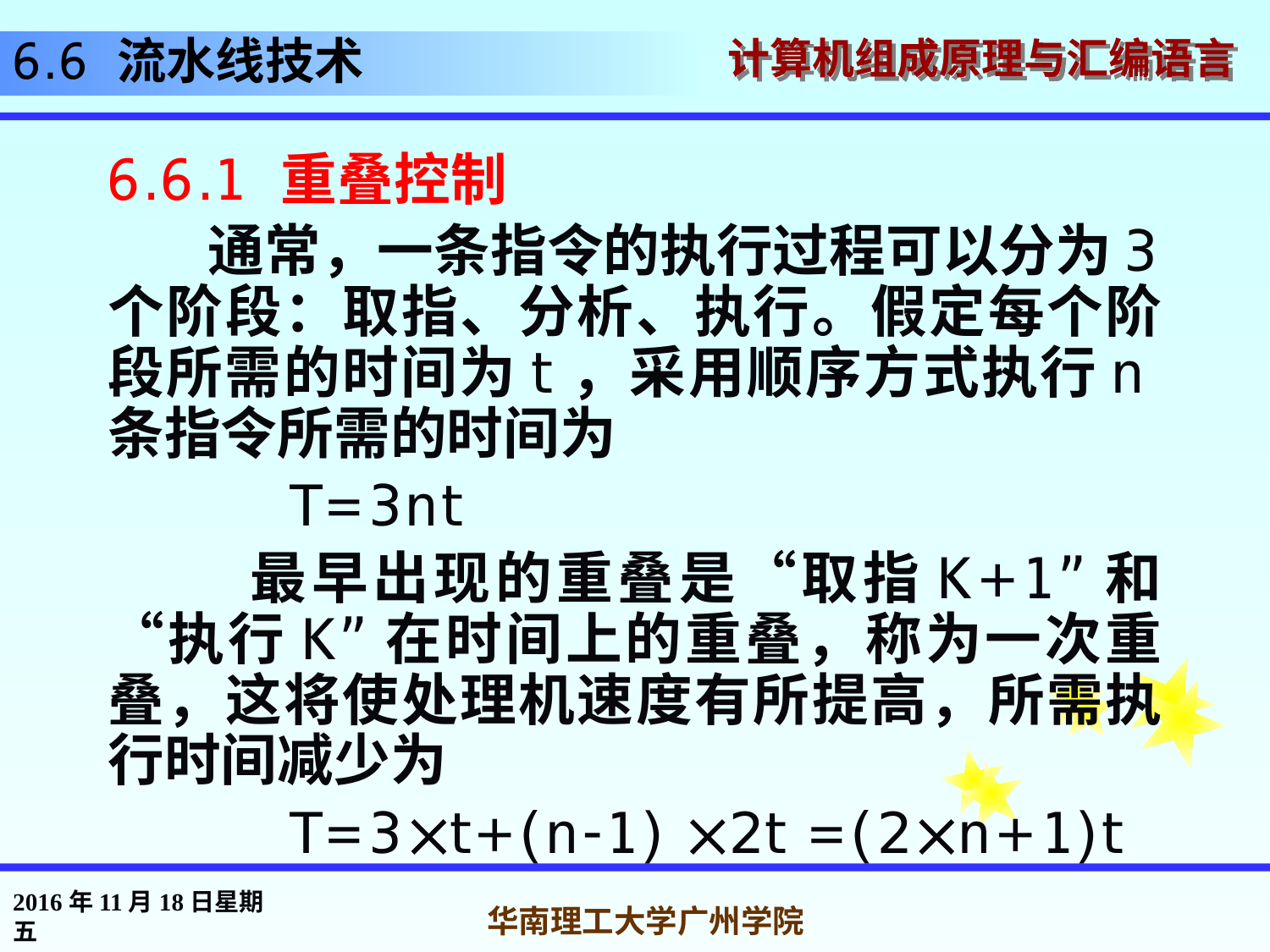

# 6.6 流水线技术
6.6.1 重叠控制
通常，一条指令的执行过程可以分为3个阶段：取指、分析、执行。假定每个阶段所需的时间为t，采用顺序方式执行n条指令所需的时间为
           T=3nt
       最早出现的重叠是“取指K+1”和“执行K”在时间上的重叠，称为一次重叠，这将使处理机速度有所提高，所需执行时间减少为
           T=3×t+(n-1) ×2t =(2×n+1)t

2016年11月18日星期五
华南理工大学广州学院